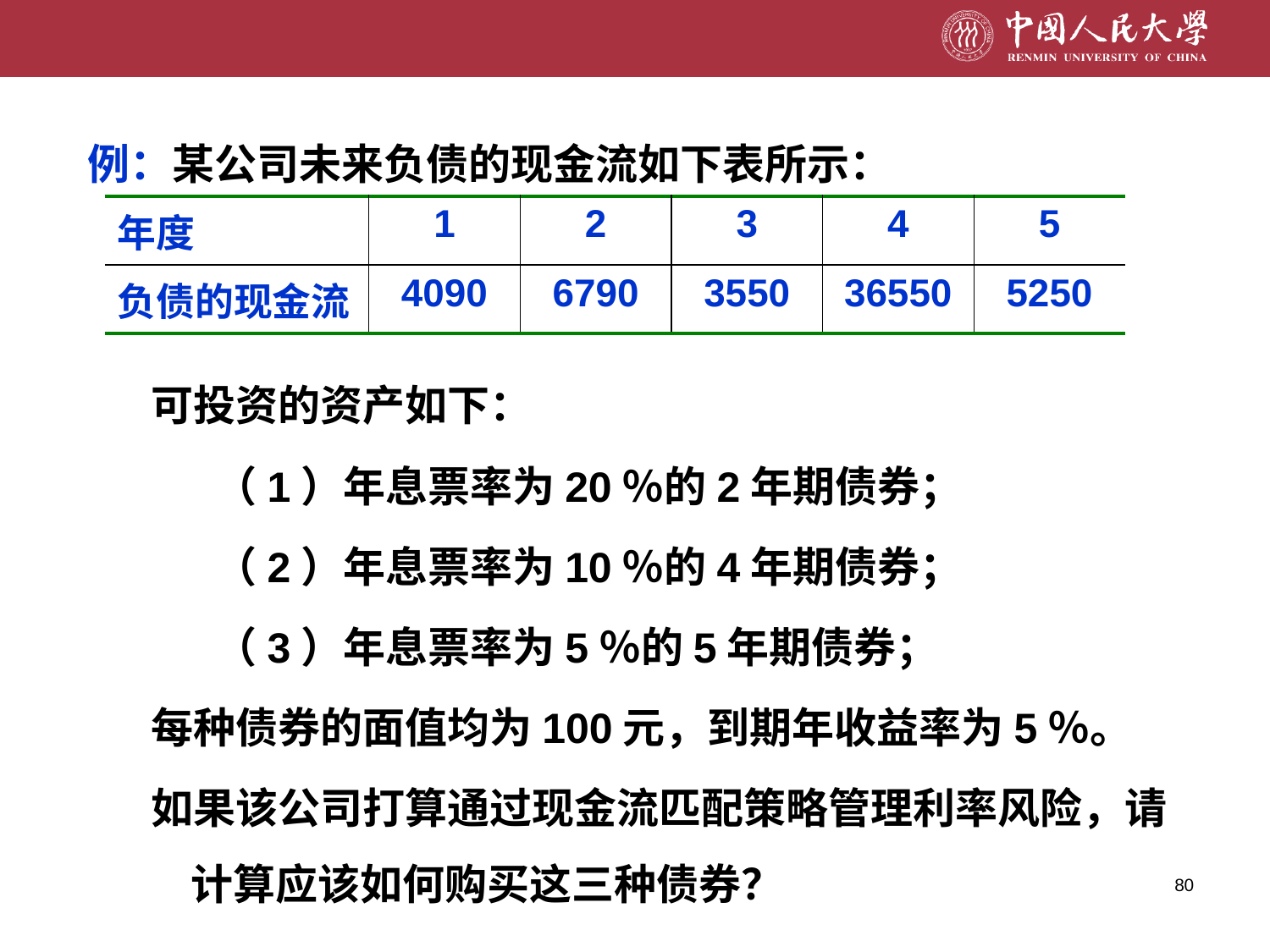

例：某公司未来负债的现金流如下表所示：

可投资的资产如下：
（1）年息票率为20％的2年期债券；
（2）年息票率为10％的4年期债券；
（3）年息票率为5％的5年期债券；
每种债券的面值均为100元，到期年收益率为5％。
如果该公司打算通过现金流匹配策略管理利率风险，请计算应该如何购买这三种债券？
| 年度 | 1 | 2 | 3 | 4 | 5 |
| --- | --- | --- | --- | --- | --- |
| 负债的现金流 | 4090 | 6790 | 3550 | 36550 | 5250 |
80